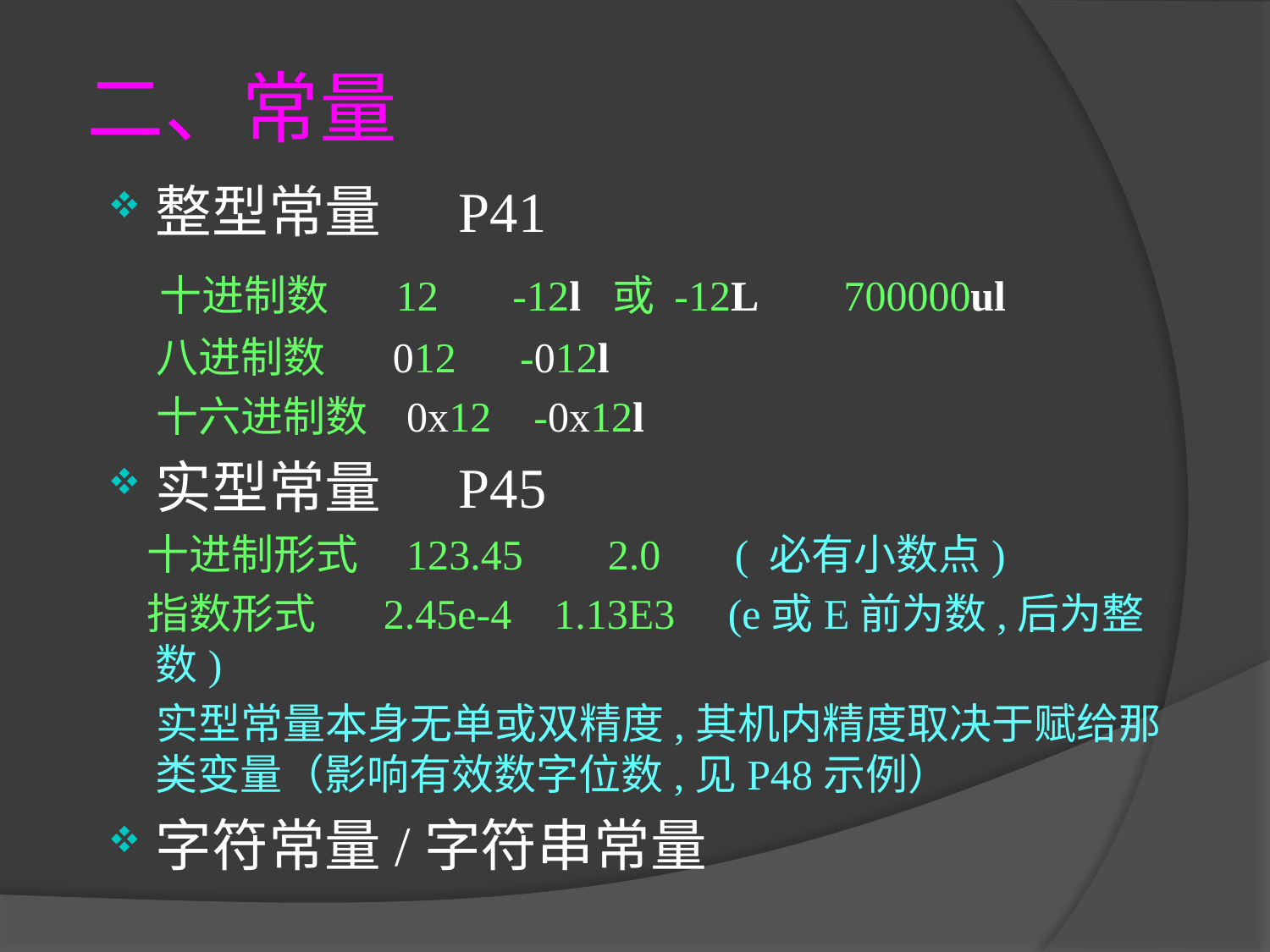

二、常量
整型常量     P41
   十进制数      12       -12l  或 -12L        700000ul
    八进制数      012      -012l
    十六进制数   0x12    -0x12l
实型常量     P45
   十进制形式    123.45        2.0       ( 必有小数点)
   指数形式      2.45e-4    1.13E3     (e或E前为数,后为整数)
    实型常量本身无单或双精度,其机内精度取决于赋给那类变量（影响有效数字位数,见P48示例）
字符常量/字符串常量